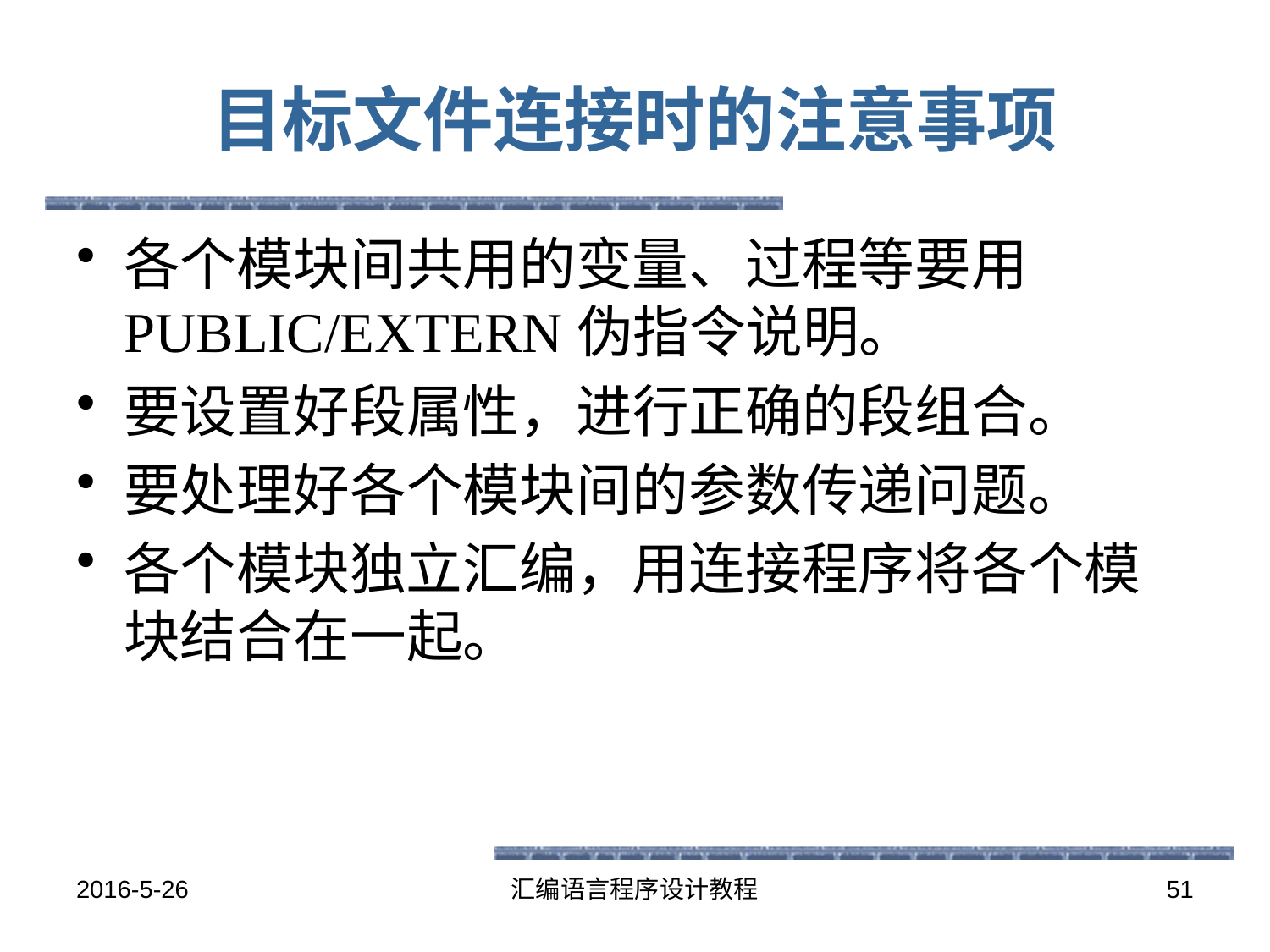

# 目标文件连接时的注意事项
各个模块间共用的变量、过程等要用PUBLIC/EXTERN伪指令说明。
要设置好段属性，进行正确的段组合。
要处理好各个模块间的参数传递问题。
各个模块独立汇编，用连接程序将各个模块结合在一起。
2016-5-26
汇编语言程序设计教程
51